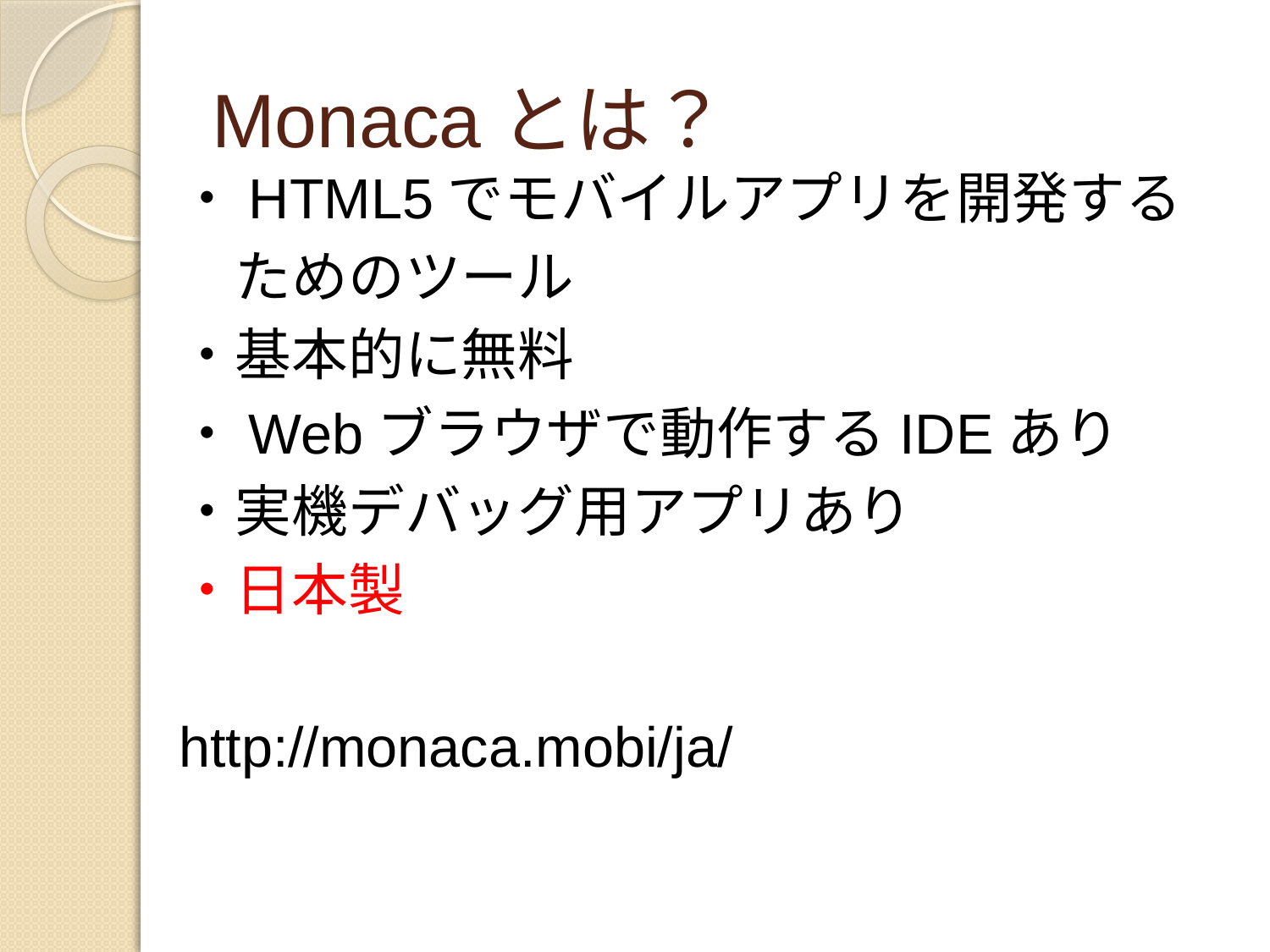

# Monacaとは？
・HTML5でモバイルアプリを開発する
　ためのツール
・基本的に無料
・Webブラウザで動作するIDEあり
・実機デバッグ用アプリあり
・日本製

http://monaca.mobi/ja/